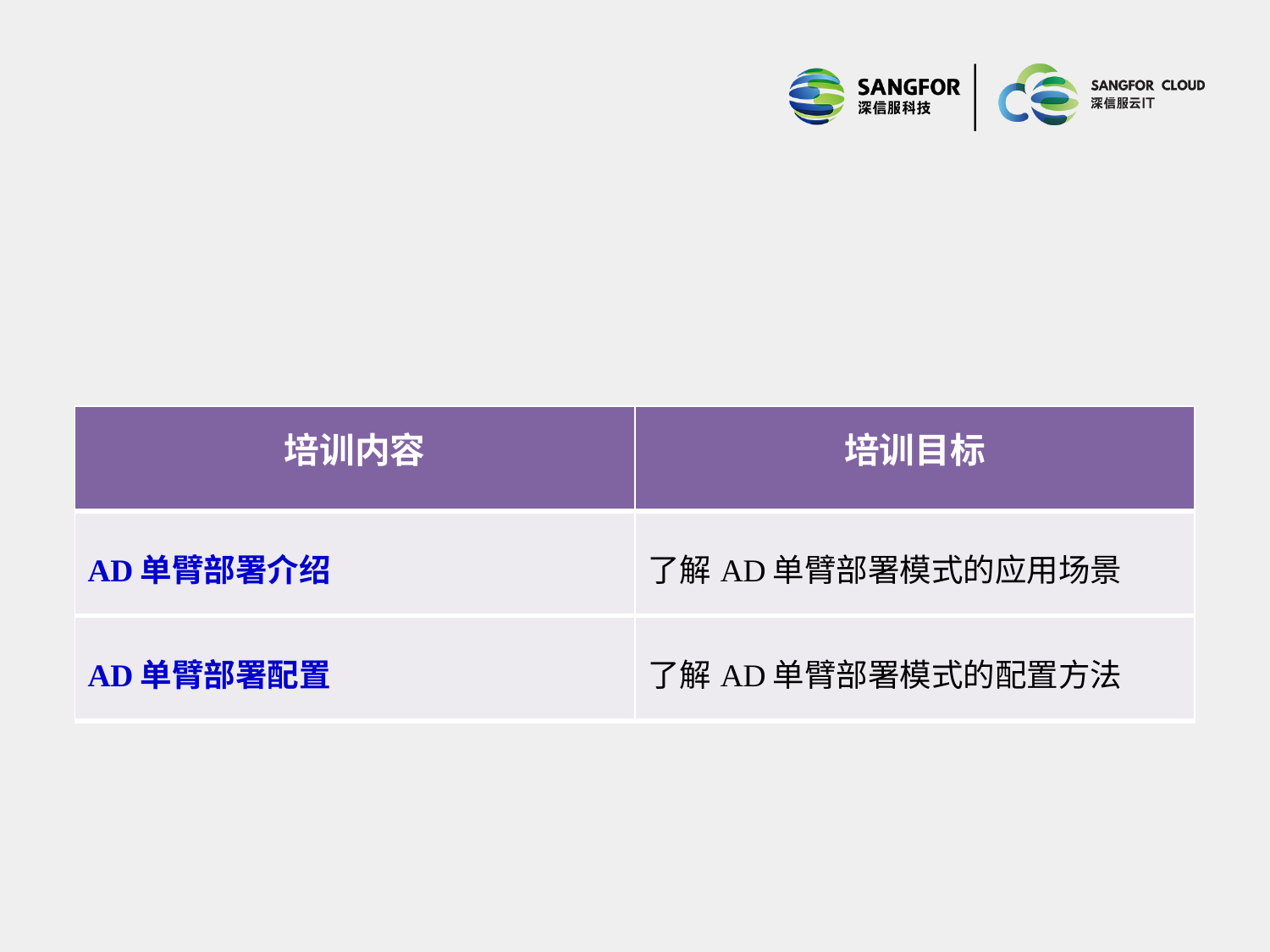

| 培训内容 | 培训目标 |
| --- | --- |
| AD单臂部署介绍 | 了解AD单臂部署模式的应用场景 |
| AD单臂部署配置 | 了解AD单臂部署模式的配置方法 |